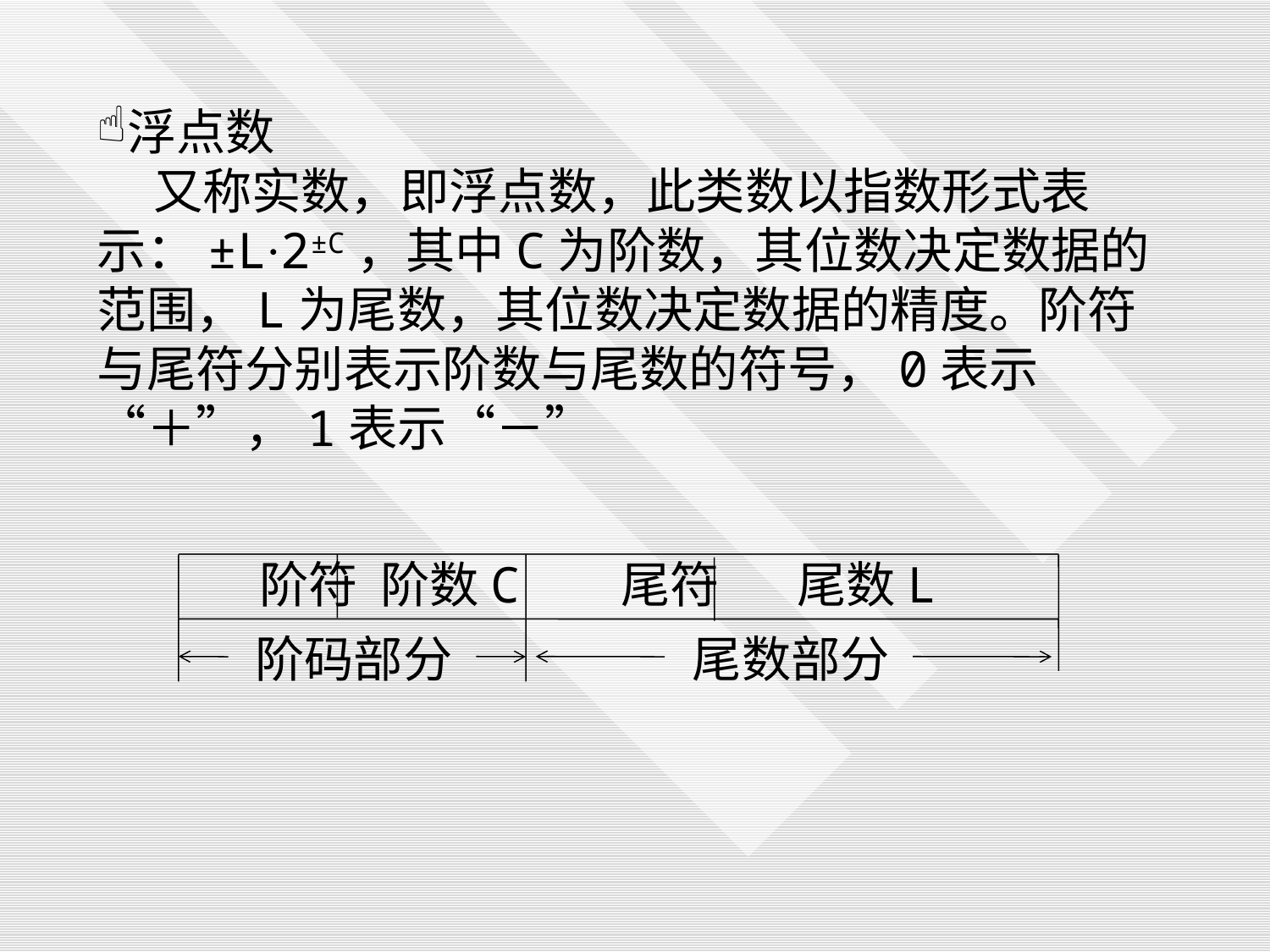

浮点数
    又称实数，即浮点数，此类数以指数形式表示：±L·2±C，其中C为阶数，其位数决定数据的范围，L为尾数，其位数决定数据的精度。阶符与尾符分别表示阶数与尾数的符号，0表示“＋”，1表示“－”
 阶符  阶数C   尾符       尾数L

阶码部分
尾数部分